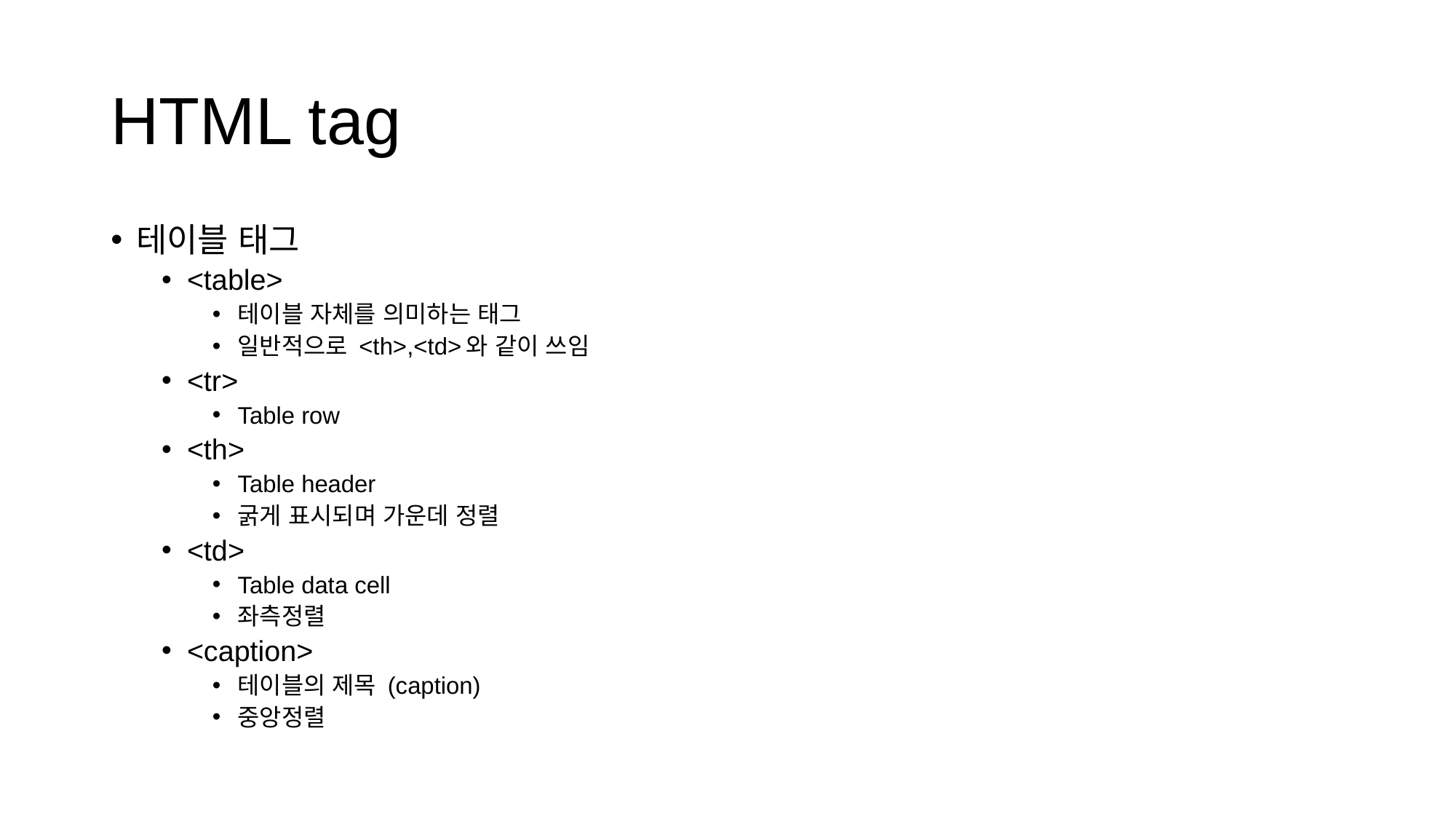

# HTML tag
테이블 태그
<table>
테이블 자체를 의미하는 태그
일반적으로 <th>,<td>와 같이 쓰임
<tr>
Table row
<th>
Table header
굵게 표시되며 가운데 정렬
<td>
Table data cell
좌측정렬
<caption>
테이블의 제목 (caption)
중앙정렬